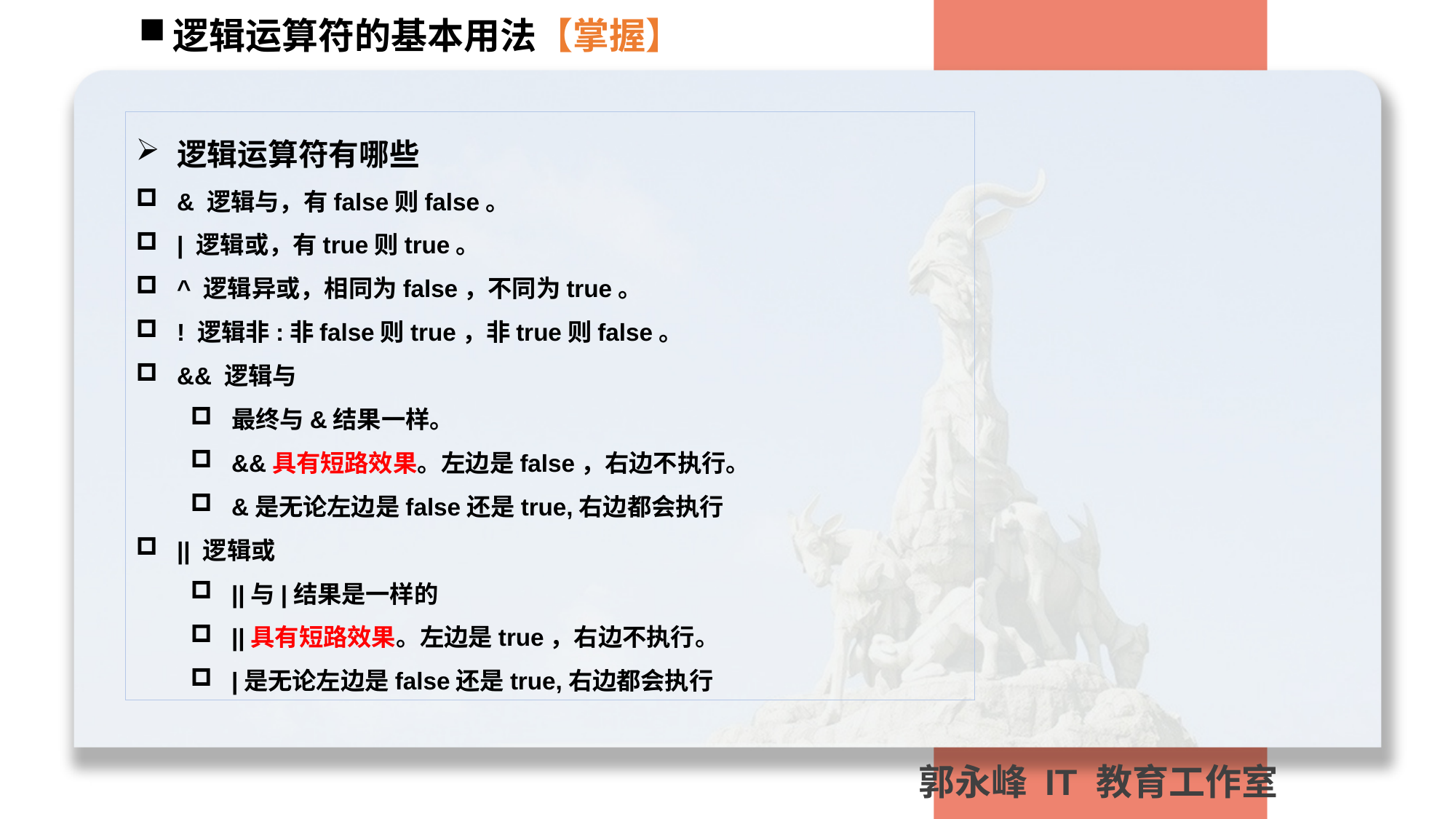

逻辑运算符的基本用法【掌握】
逻辑运算符有哪些
& 逻辑与，有false则false。
| 逻辑或，有true则true。
^ 逻辑异或，相同为false，不同为true。
! 逻辑非:非false则true，非true则false。
&& 逻辑与
最终与&结果一样。
&&具有短路效果。左边是false，右边不执行。
&是无论左边是false还是true,右边都会执行
|| 逻辑或
||与|结果是一样的
||具有短路效果。左边是true，右边不执行。
|是无论左边是false还是true,右边都会执行